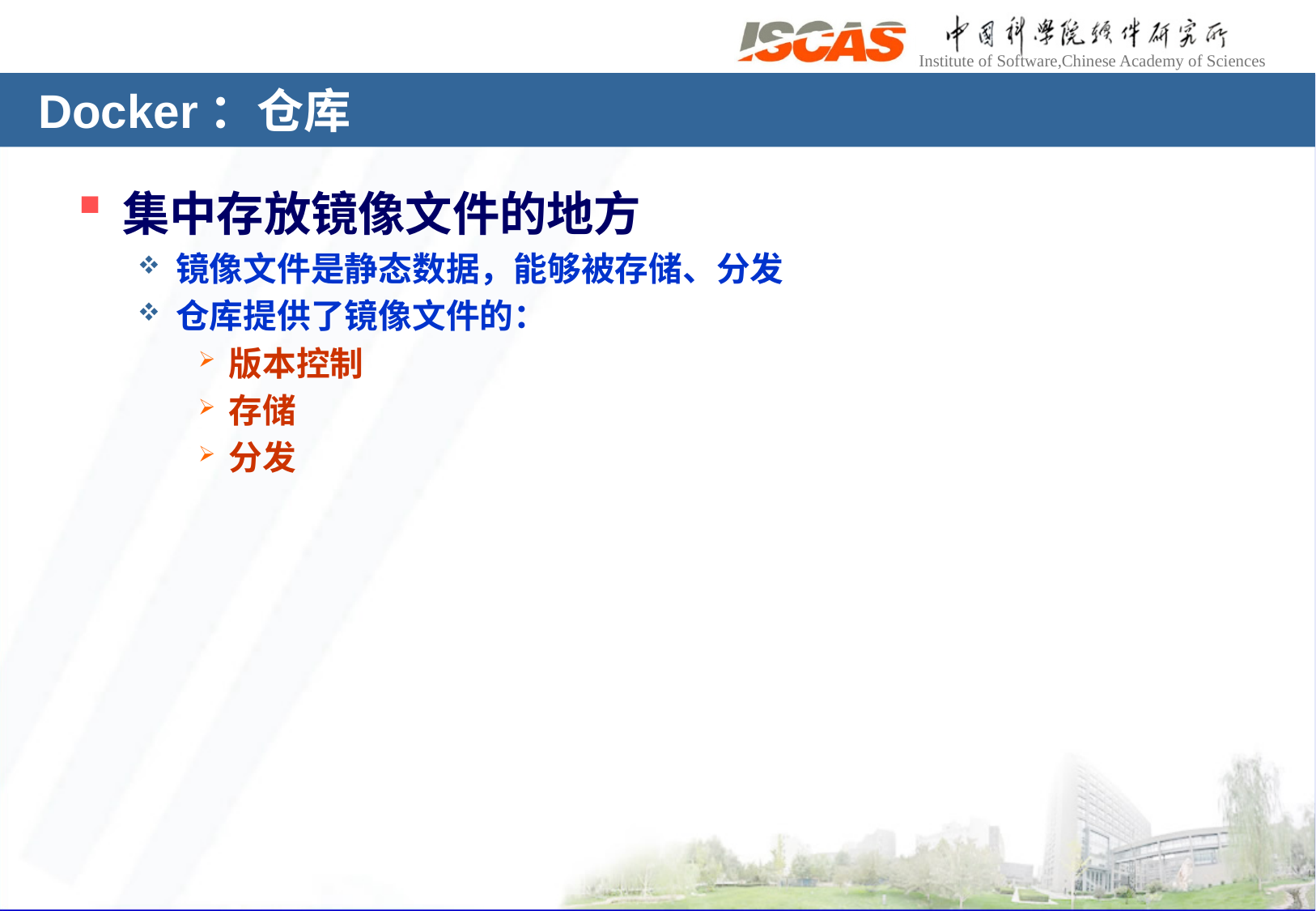

# Docker：仓库
集中存放镜像文件的地方
镜像文件是静态数据，能够被存储、分发
仓库提供了镜像文件的：
版本控制
存储
分发